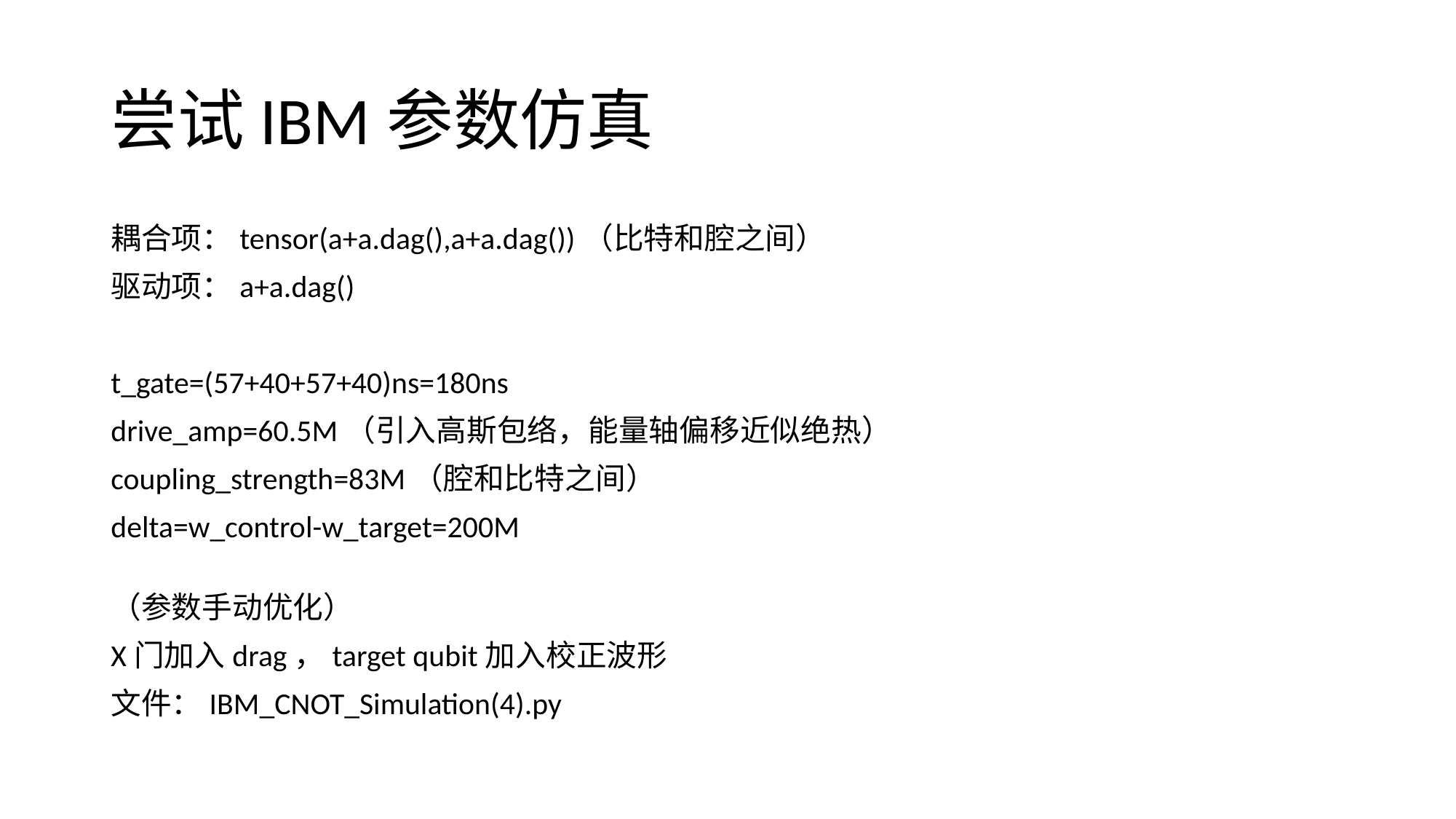

# 尝试IBM参数仿真
耦合项：tensor(a+a.dag(),a+a.dag())（比特和腔之间）
驱动项：a+a.dag()

t_gate=(57+40+57+40)ns=180ns
drive_amp=60.5M（引入高斯包络，能量轴偏移近似绝热）
coupling_strength=83M（腔和比特之间）
delta=w_control-w_target=200M
（参数手动优化）
X门加入drag，target qubit加入校正波形
文件：IBM_CNOT_Simulation(4).py